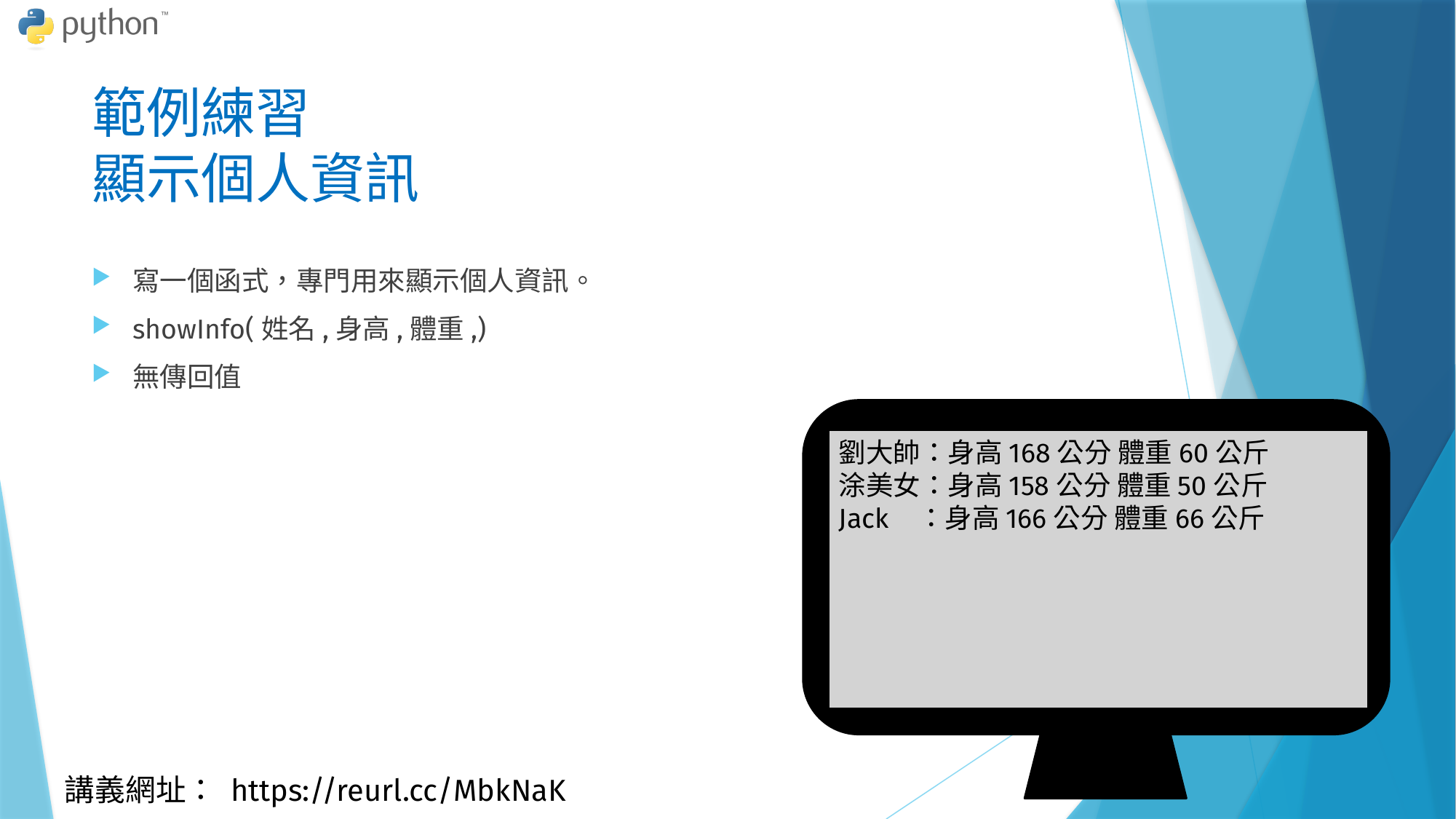

# 範例練習 顯示個人資訊
寫一個函式，專門用來顯示個人資訊。
showInfo(姓名,身高,體重,)
無傳回值

劉大帥：身高168公分 體重60公斤
涂美女：身高158公分 體重50公斤
Jack   ：身高166公分 體重66公斤